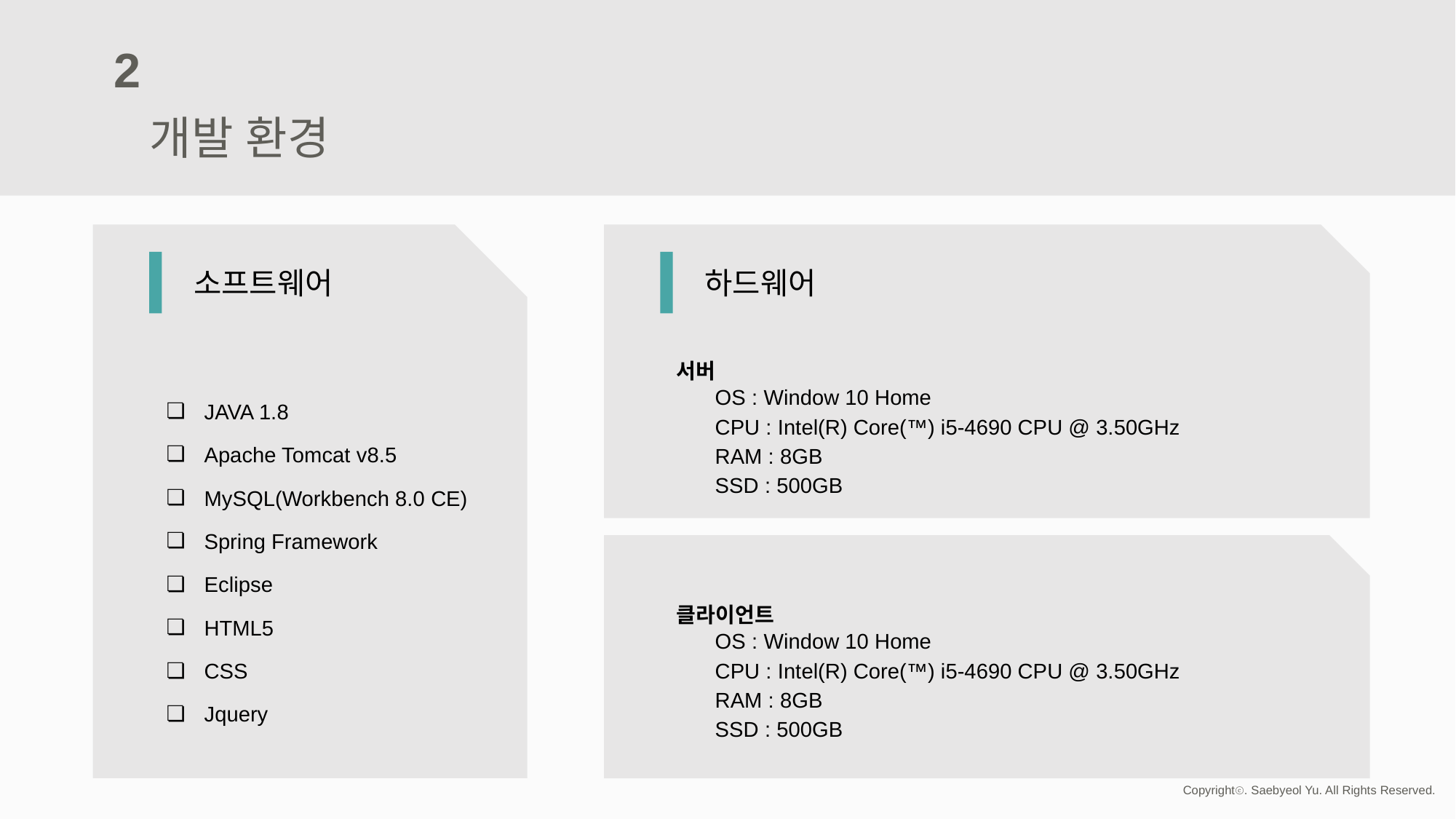

2
개발 환경

소프트웨어
하드웨어
서버
JAVA 1.8
Apache Tomcat v8.5
MySQL(Workbench 8.0 CE)
Spring Framework
Eclipse
HTML5
CSS
Jquery
OS : Window 10 Home
CPU : Intel(R) Core(™) i5-4690 CPU @ 3.50GHz
RAM : 8GB
SSD : 500GB

클라이언트
OS : Window 10 Home
CPU : Intel(R) Core(™) i5-4690 CPU @ 3.50GHz
RAM : 8GB
SSD : 500GB